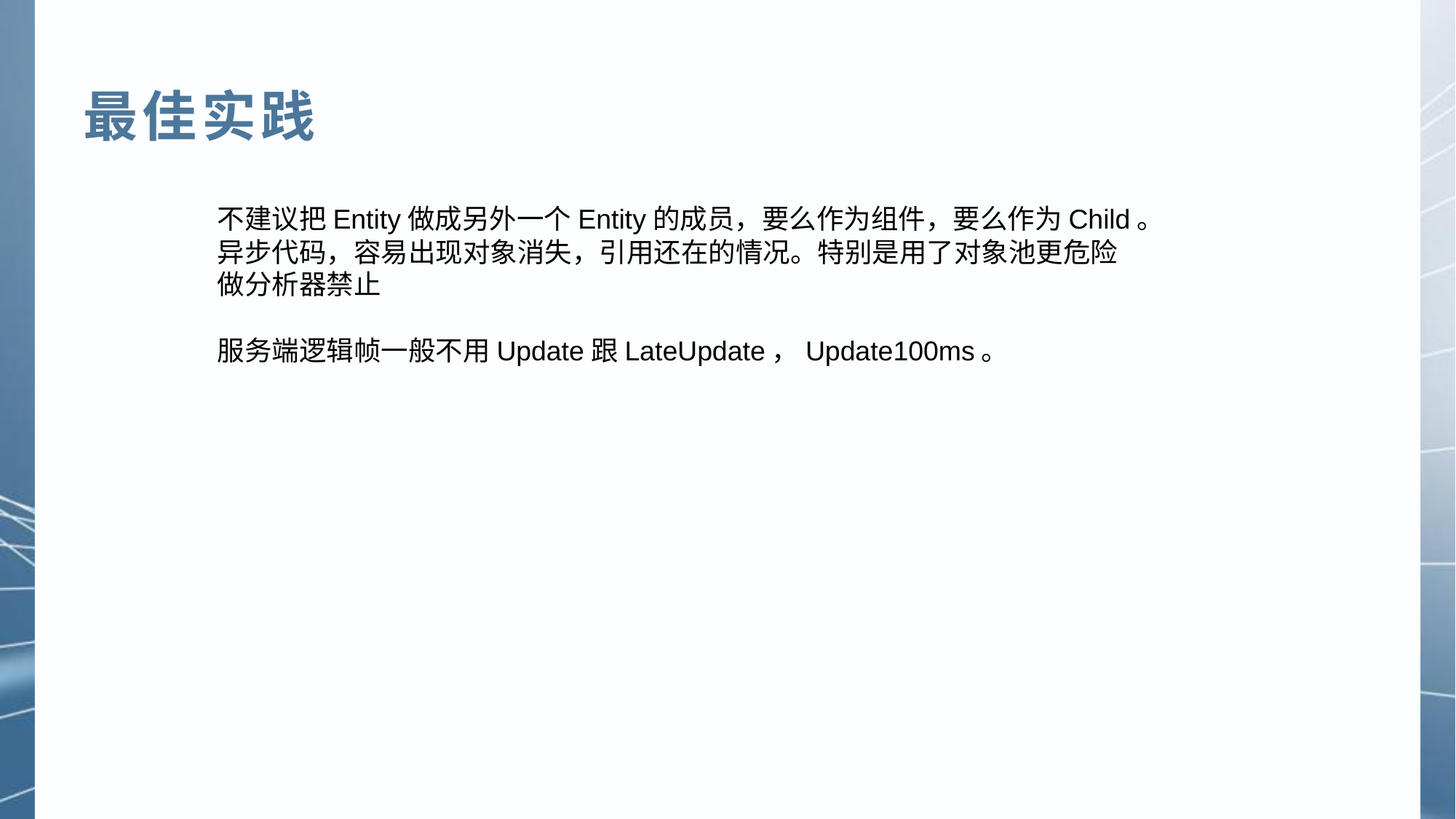

最佳实践
不建议把Entity做成另外一个Entity的成员，要么作为组件，要么作为Child。
异步代码，容易出现对象消失，引用还在的情况。特别是用了对象池更危险
做分析器禁止

服务端逻辑帧一般不用Update跟LateUpdate，Update100ms。